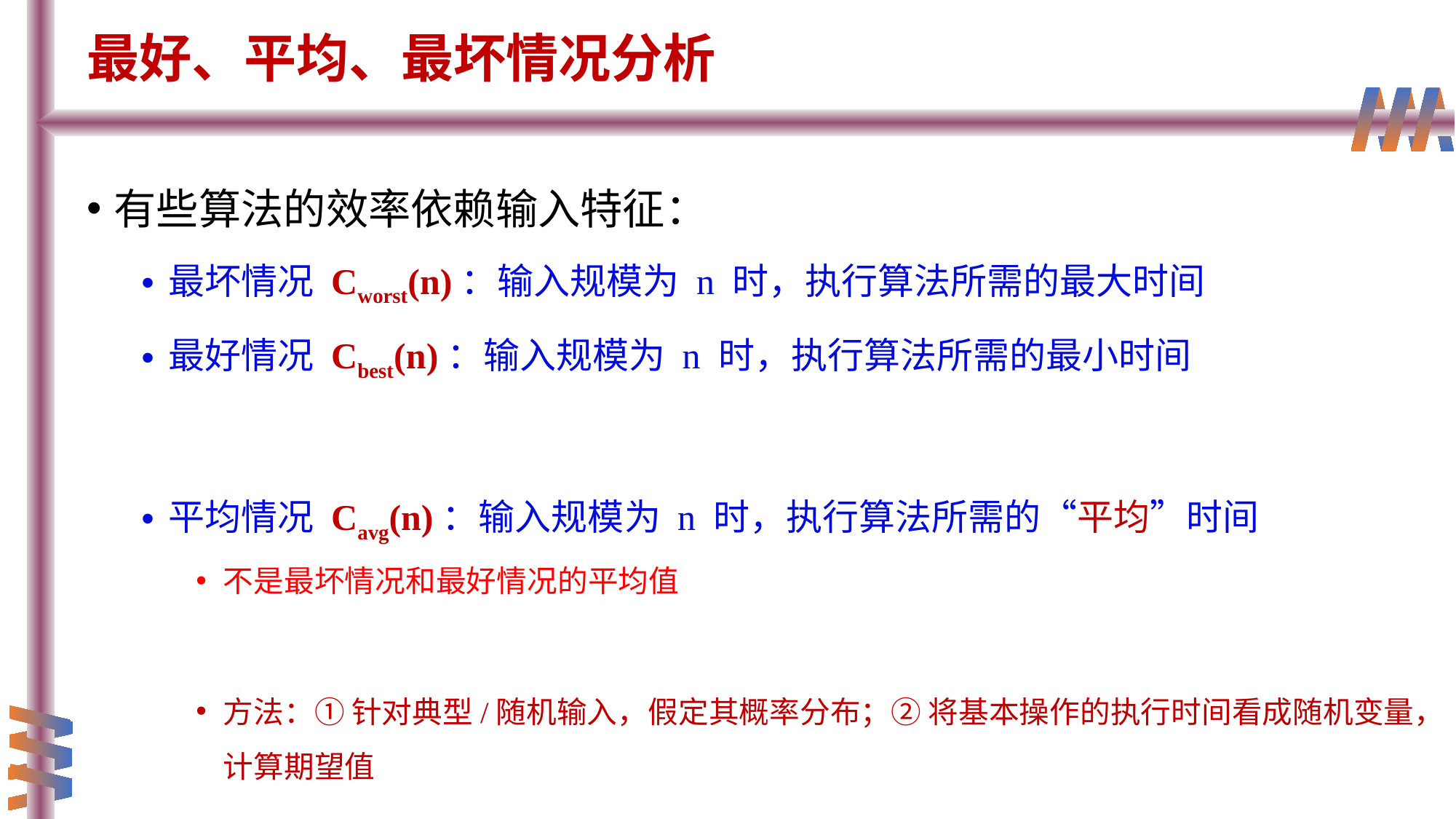

# 最好、平均、最坏情况分析
有些算法的效率依赖输入特征：
最坏情况 Cworst(n)：输入规模为 n 时，执行算法所需的最大时间
最好情况 Cbest(n)：输入规模为 n 时，执行算法所需的最小时间

平均情况 Cavg(n)：输入规模为 n 时，执行算法所需的“平均”时间
不是最坏情况和最好情况的平均值

方法：① 针对典型/随机输入，假定其概率分布；② 将基本操作的执行时间看成随机变量，计算期望值